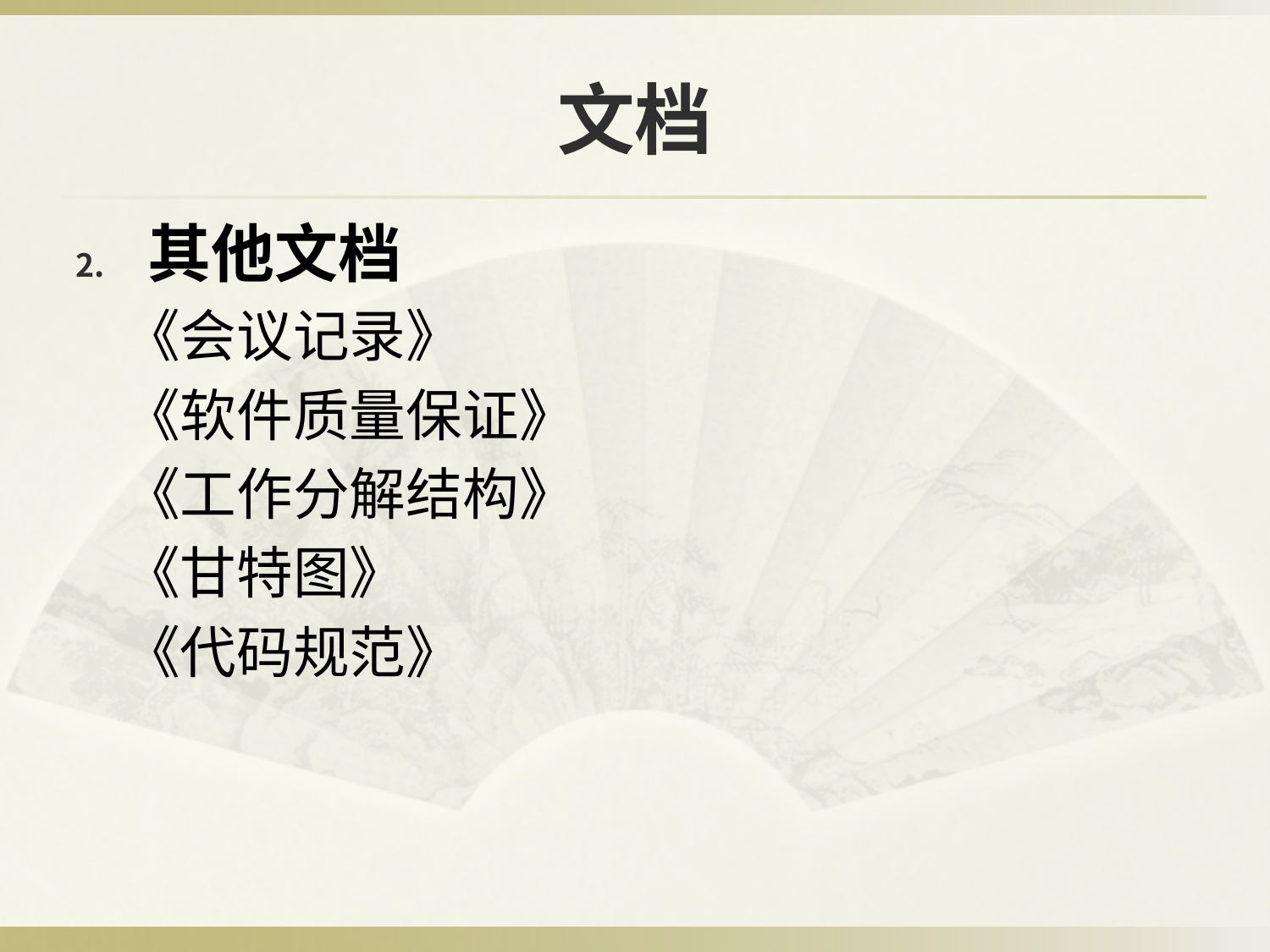

# 文档
其他文档
	《会议记录》
	《软件质量保证》
	《工作分解结构》
	《甘特图》
	《代码规范》